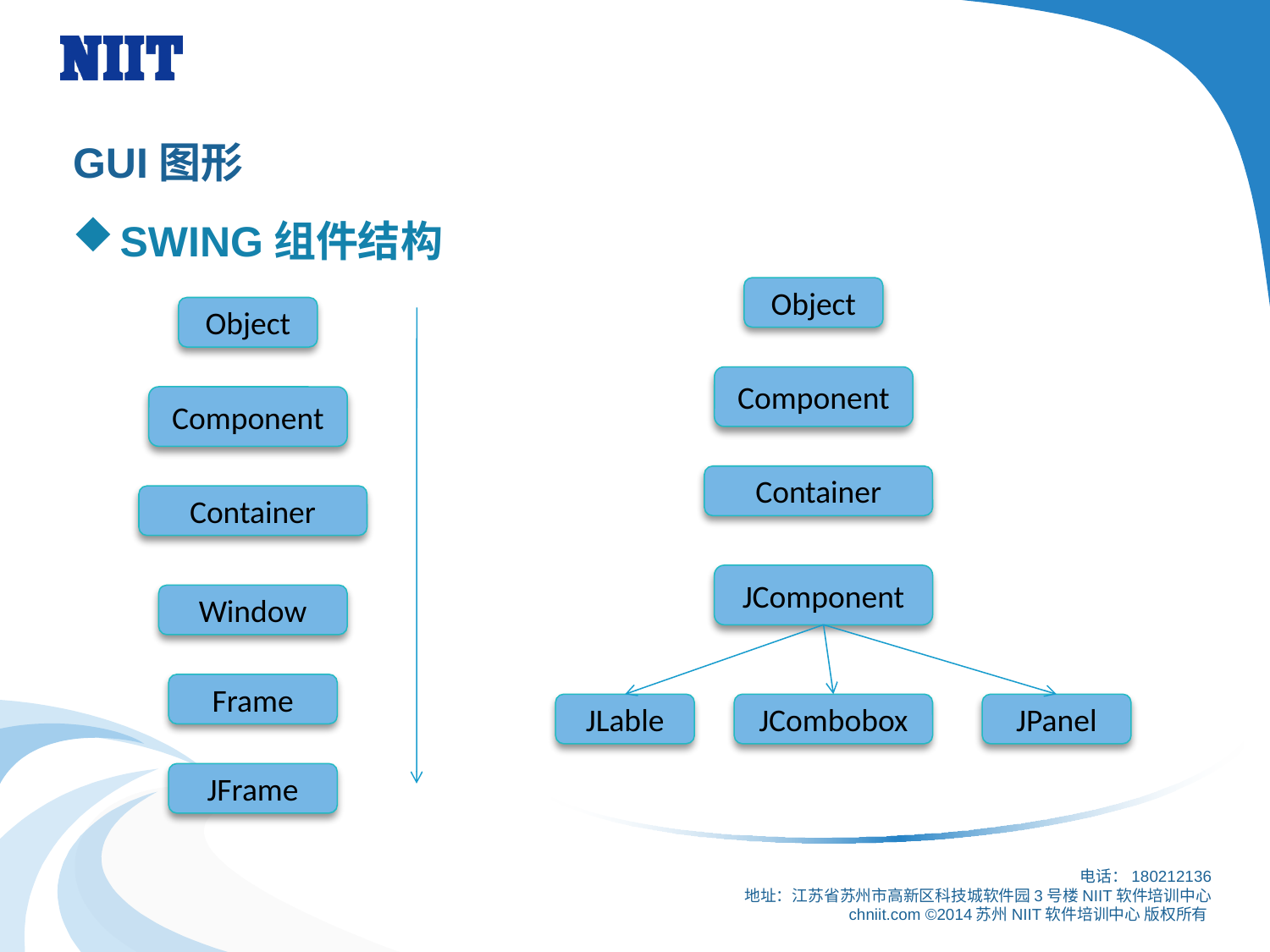

# GUI图形
SWING组件结构
Object
Object
Component
Component
Container
Container
JComponent
Window
Frame
JLable
JCombobox
JPanel
JFrame